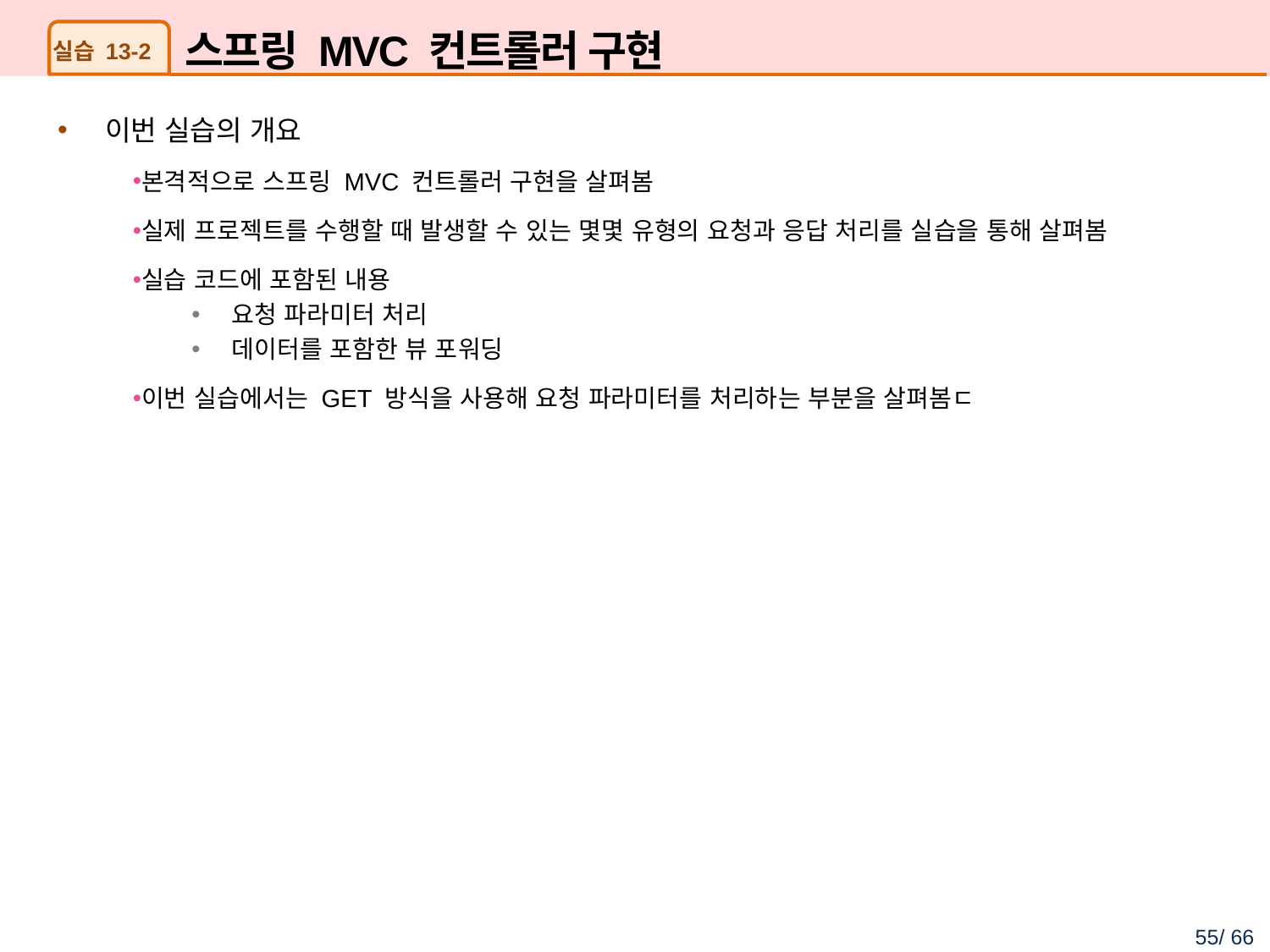

# 스프링 MVC 컨트롤러 구현
실습 13-2
이번 실습의 개요
본격적으로 스프링 MVC 컨트롤러 구현을 살펴봄
실제 프로젝트를 수행할 때 발생할 수 있는 몇몇 유형의 요청과 응답 처리를 실습을 통해 살펴봄
실습 코드에 포함된 내용
요청 파라미터 처리
데이터를 포함한 뷰 포워딩
이번 실습에서는 GET 방식을 사용해 요청 파라미터를 처리하는 부분을 살펴봄ㄷ